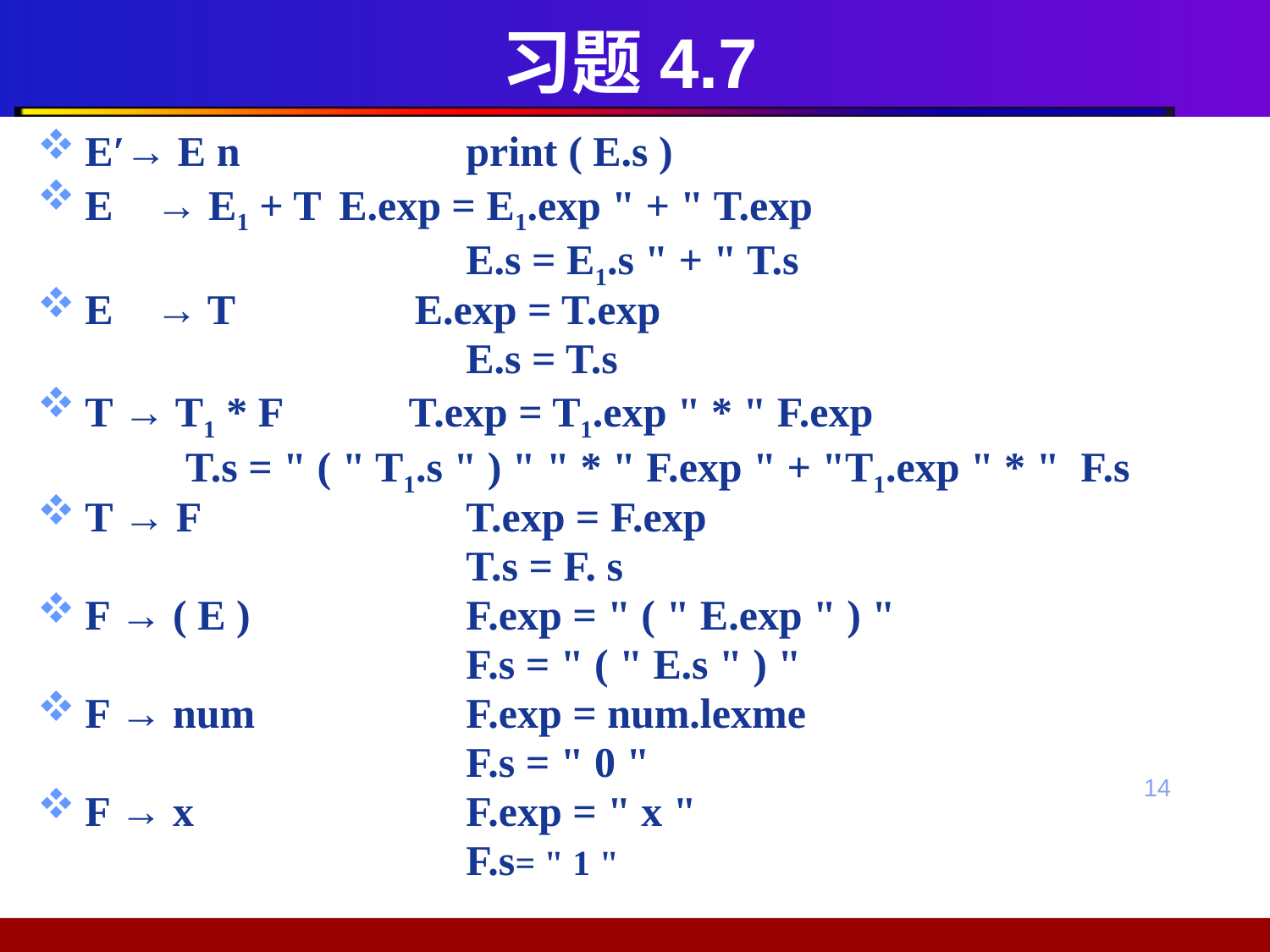

# 习题4.7
E′→ E n              	print ( E.s )
E    → E1 + T 	E.exp = E1.exp " + " T.exp
                                  	E.s = E1.s " + " T.s
E    → T                 E.exp = T.exp
                                  	E.s = T.s
T → T1 * F            T.exp = T1.exp " * " F.exp
              T.s = " ( " T1.s " ) " " * " F.exp " + "T1.exp " * "  F.s
T → F                   	T.exp = F.exp
                                 	T.s = F. s
F → ( E )              	F.exp = " ( " E.exp " ) "
                                 	F.s = " ( " E.s " ) "
F → num              	F.exp = num.lexme
                                 	F.s = " 0 "
F → x                   	F.exp = " x "
                                 	F.s= " 1 "
14